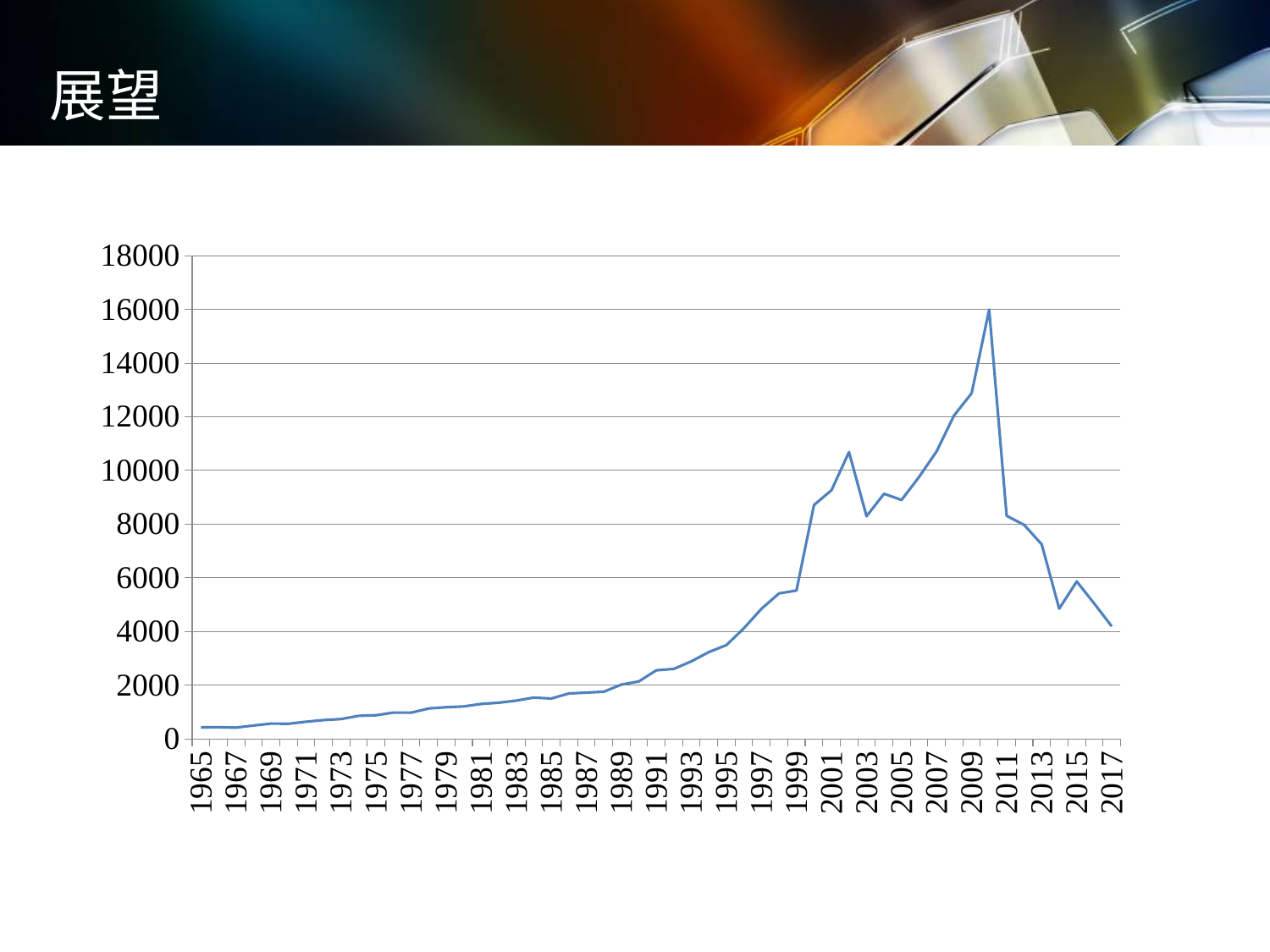

展望

### Chart

| Category |  |
|---|---|
| 1965 | 427.0 |
| 1966 | 431.0 |
| 1967 | 416.0 |
| 1968 | 494.0 |
| 1969 | 567.0 |
| 1970 | 560.0 |
| 1971 | 636.0 |
| 1972 | 697.0 |
| 1973 | 735.0 |
| 1974 | 856.0 |
| 1975 | 878.0 |
| 1976 | 976.0 |
| 1977 | 972.0 |
| 1978 | 1129.0 |
| 1979 | 1176.0 |
| 1980 | 1206.0 |
| 1981 | 1298.0 |
| 1982 | 1344.0 |
| 1983 | 1421.0 |
| 1984 | 1536.0 |
| 1985 | 1500.0 |
| 1986 | 1687.0 |
| 1987 | 1721.0 |
| 1988 | 1753.0 |
| 1989 | 2019.0 |
| 1990 | 2136.0 |
| 1991 | 2551.0 |
| 1992 | 2604.0 |
| 1993 | 2886.0 |
| 1994 | 3232.0 |
| 1995 | 3491.0 |
| 1996 | 4120.0 |
| 1997 | 4843.0 |
| 1998 | 5415.0 |
| 1999 | 5526.0 |
| 2000 | 8712.0 |
| 2001 | 9264.0 |
| 2002 | 10684.0 |
| 2003 | 8294.0 |
| 2004 | 9133.0 |
| 2005 | 8899.0 |
| 2006 | 9759.0 |
| 2007 | 10710.0 |
| 2008 | 12052.0 |
| 2009 | 12877.0 |
| 2010 | 15992.0 |
| 2011 | 8311.0 |
| 2012 | 7969.0 |
| 2013 | 7246.0 |
| 2014 | 4848.0 |
| 2015 | 5861.0 |
| 2016 | 5038.0 |
| 2017 | 4188.0 |